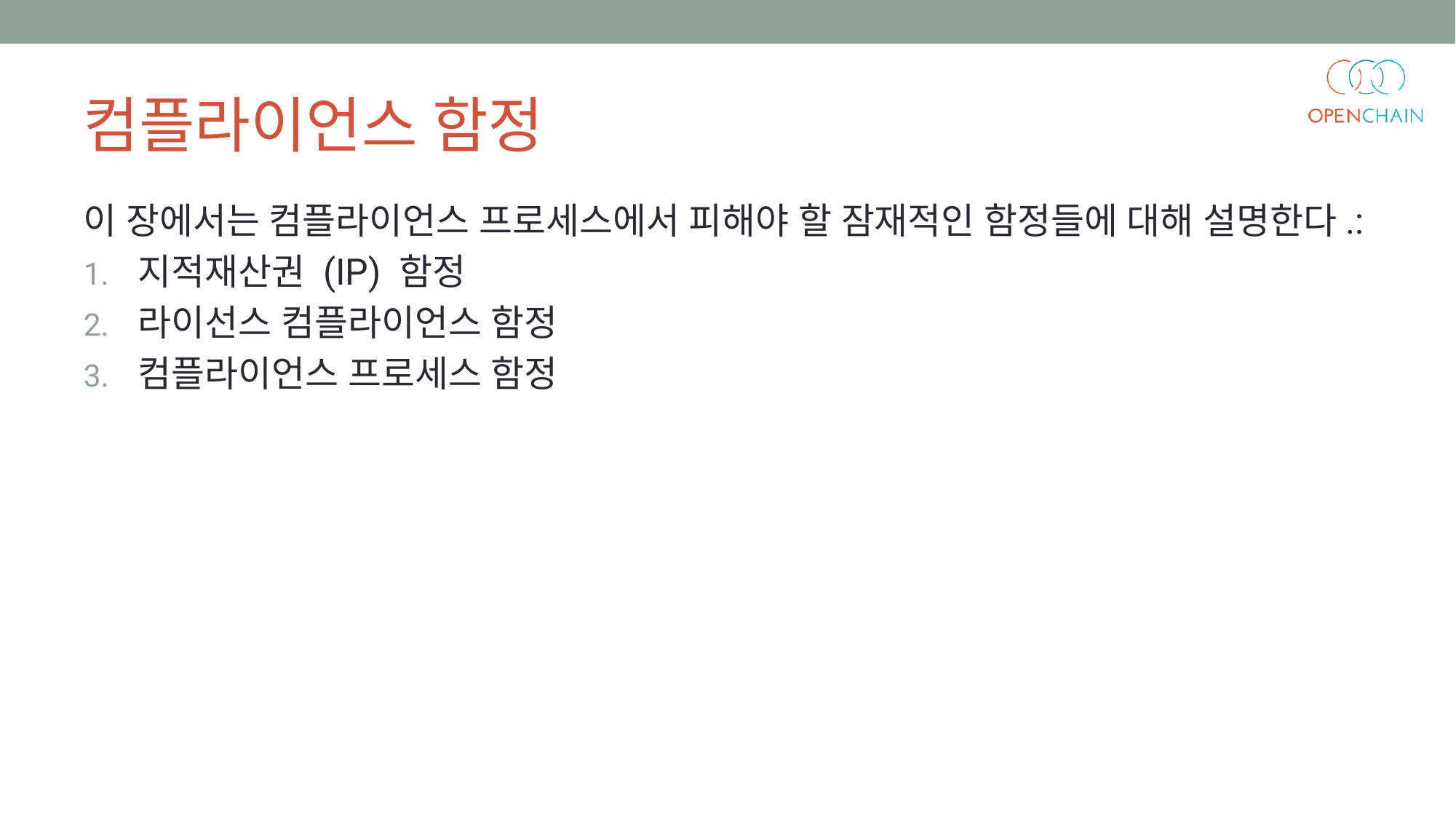

# 컴플라이언스 함정
이 장에서는 컴플라이언스 프로세스에서 피해야 할 잠재적인 함정들에 대해 설명한다.:
지적재산권 (IP) 함정
라이선스 컴플라이언스 함정
컴플라이언스 프로세스 함정